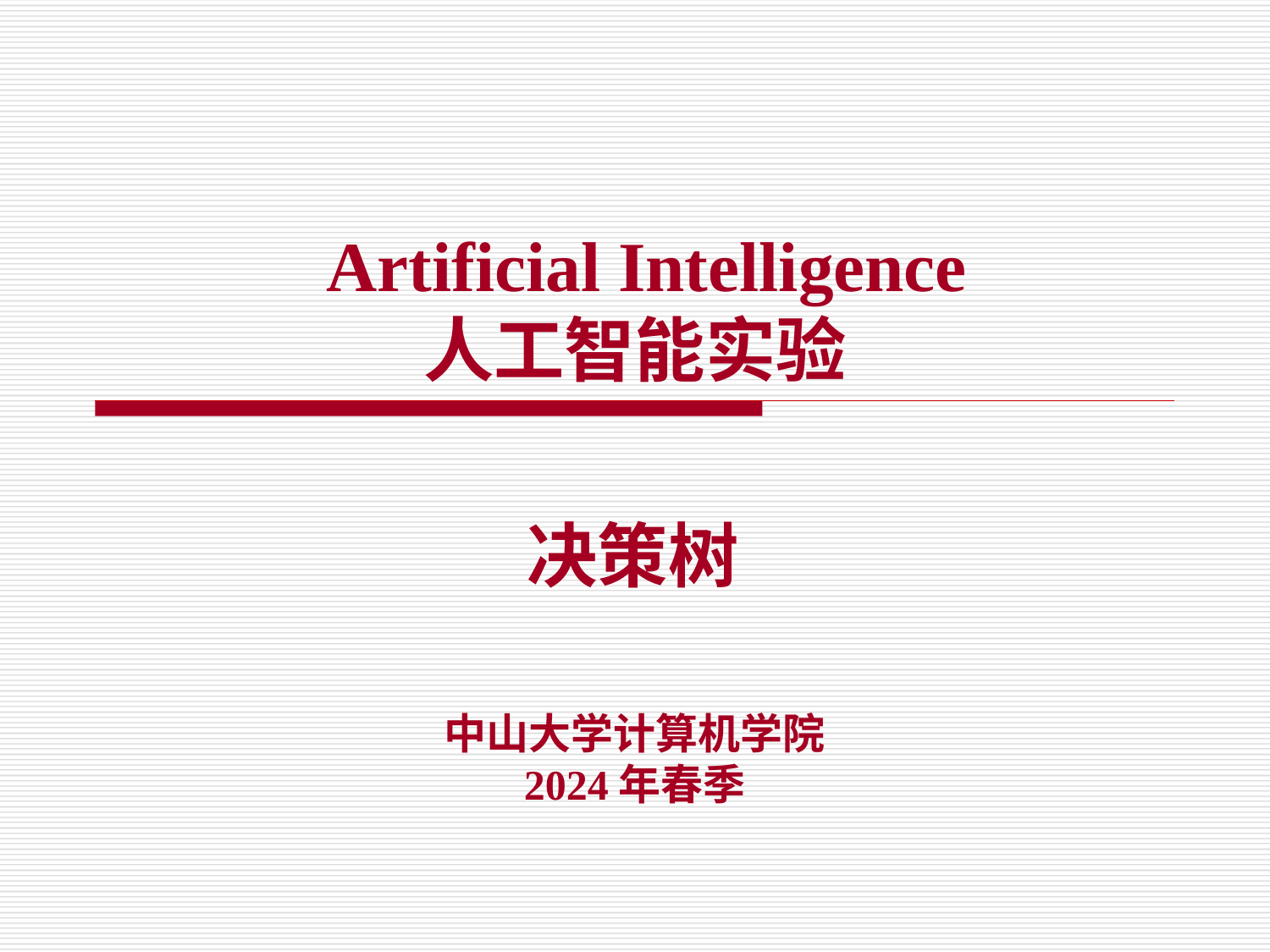

# Artificial Intelligence 人工智能实验
决策树
中山大学计算机学院
2024年春季